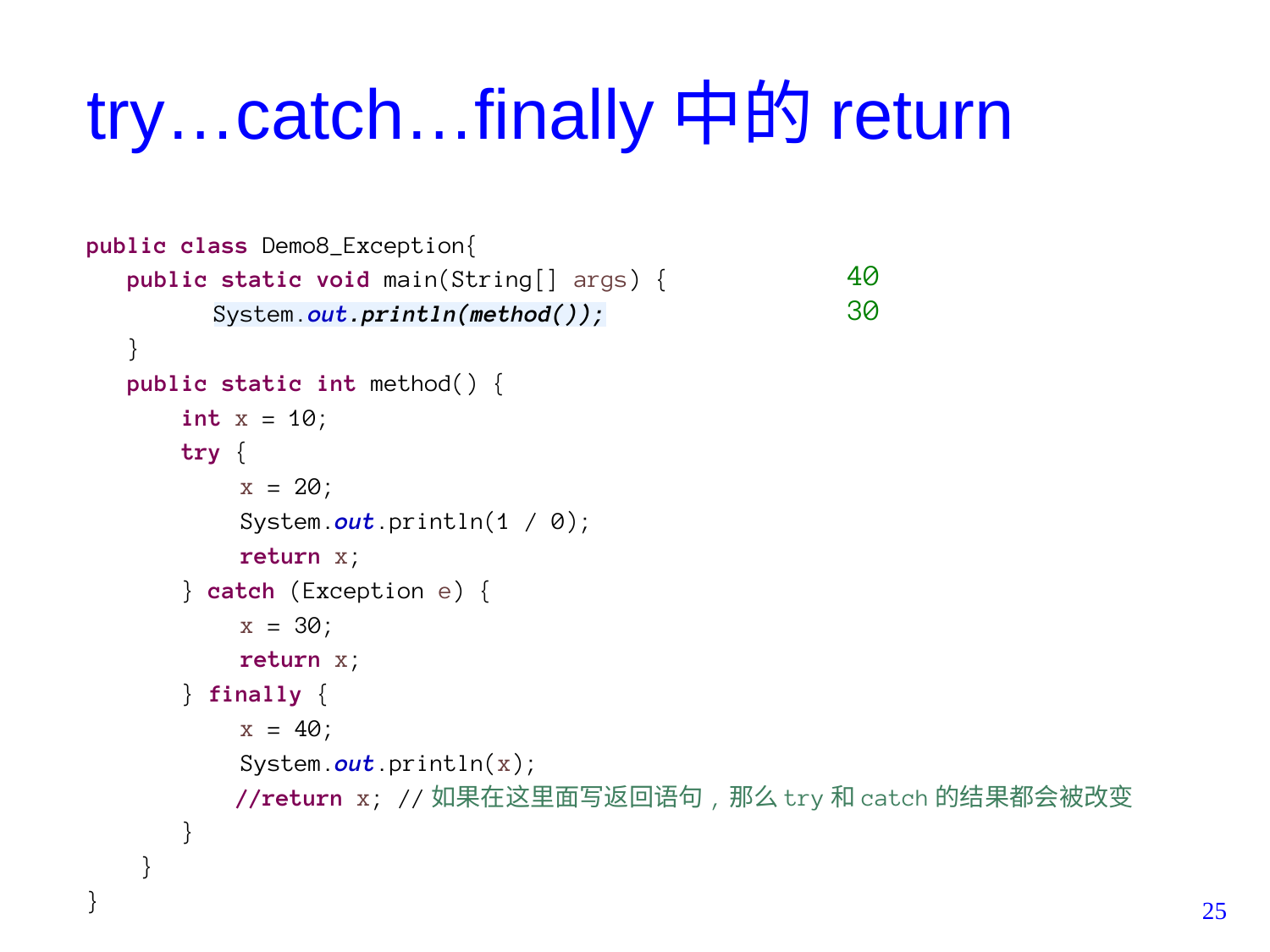

# try…catch…finally中的return
public class Demo8_Exception{
   public static void main(String[] args) {
	System.out.println(method());
   }
   public static int method() {
       int x = 10;
       try {
	  x = 20;
	  System.out.println(1 / 0);
	  return x;
       } catch (Exception e) {
	  x = 30;
	  return x;
       } finally {
	  x = 40;
	  System.out.println(x);
           //return x; //如果在这里面写返回语句,那么try和catch的结果都会被改变
       }
    }
}

40
30
25